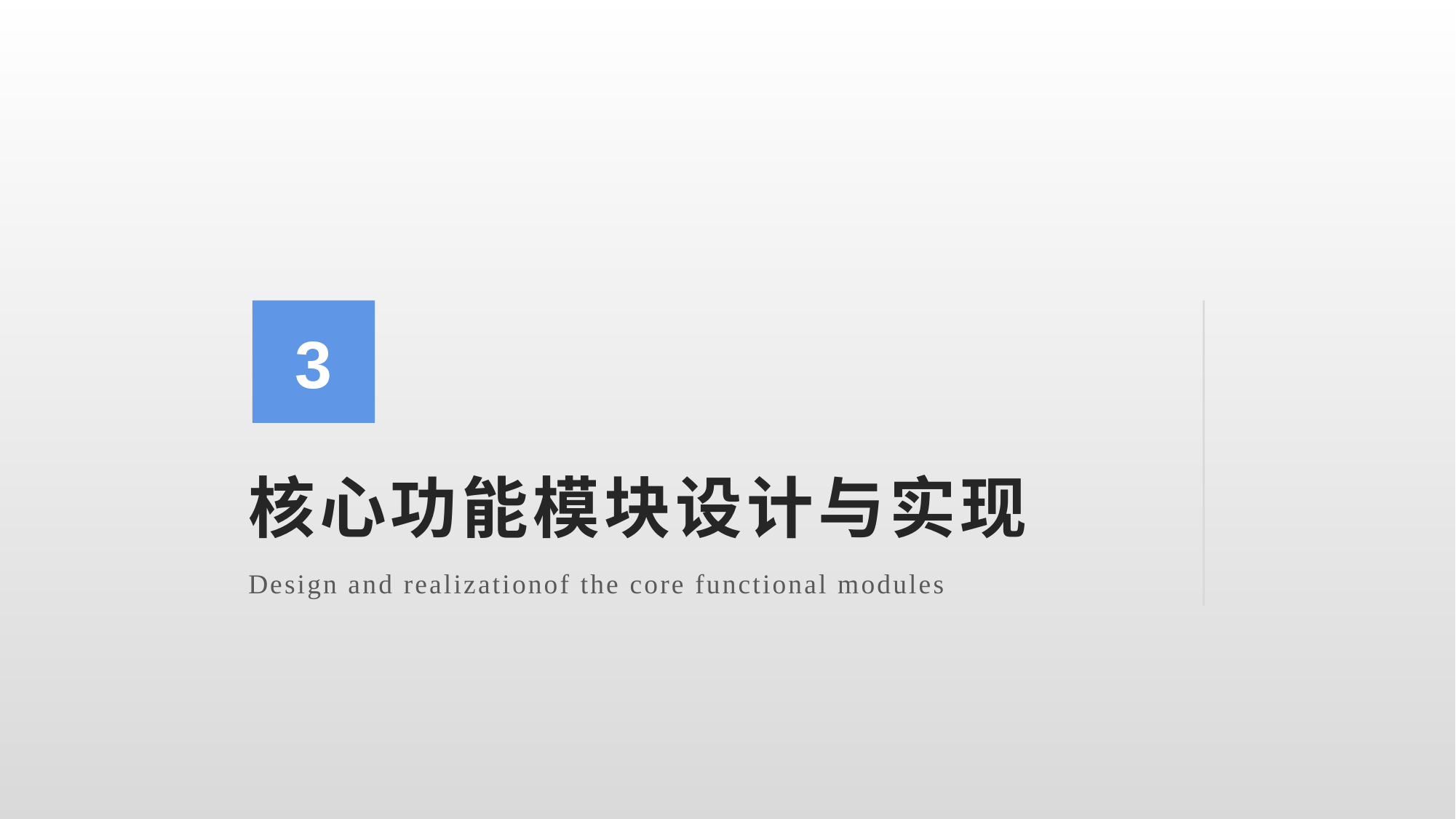

3

# 核心功能模块设计与实现
Design and realizationof the core functional modules